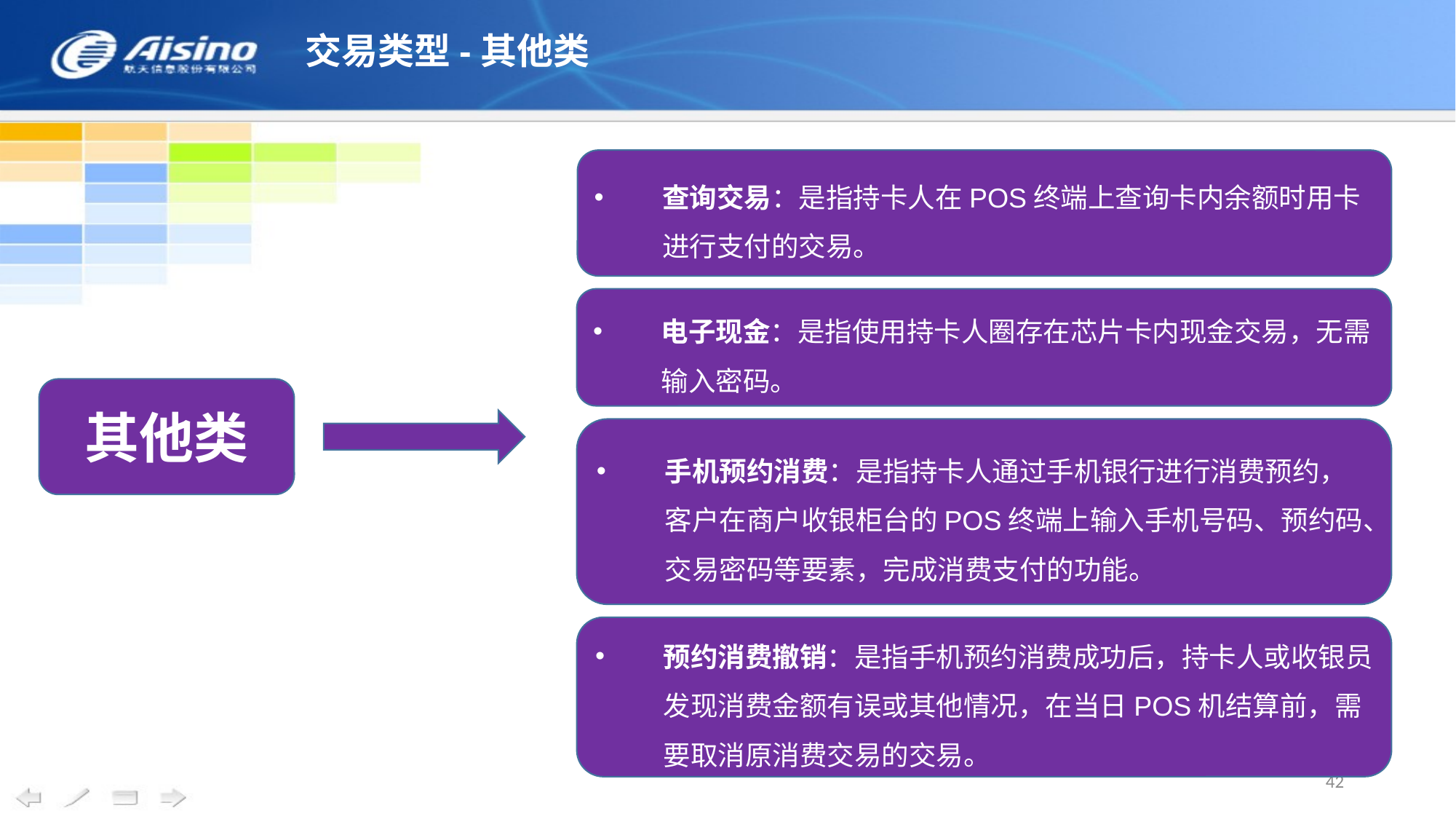

交易类型-其他类
查询交易：是指持卡人在POS终端上查询卡内余额时用卡进行支付的交易。
电子现金：是指使用持卡人圈存在芯片卡内现金交易，无需输入密码。
其他类

手机预约消费：是指持卡人通过手机银行进行消费预约，客户在商户收银柜台的POS终端上输入手机号码、预约码、交易密码等要素，完成消费支付的功能。
预约消费撤销：是指手机预约消费成功后，持卡人或收银员发现消费金额有误或其他情况，在当日POS机结算前，需要取消原消费交易的交易。
42